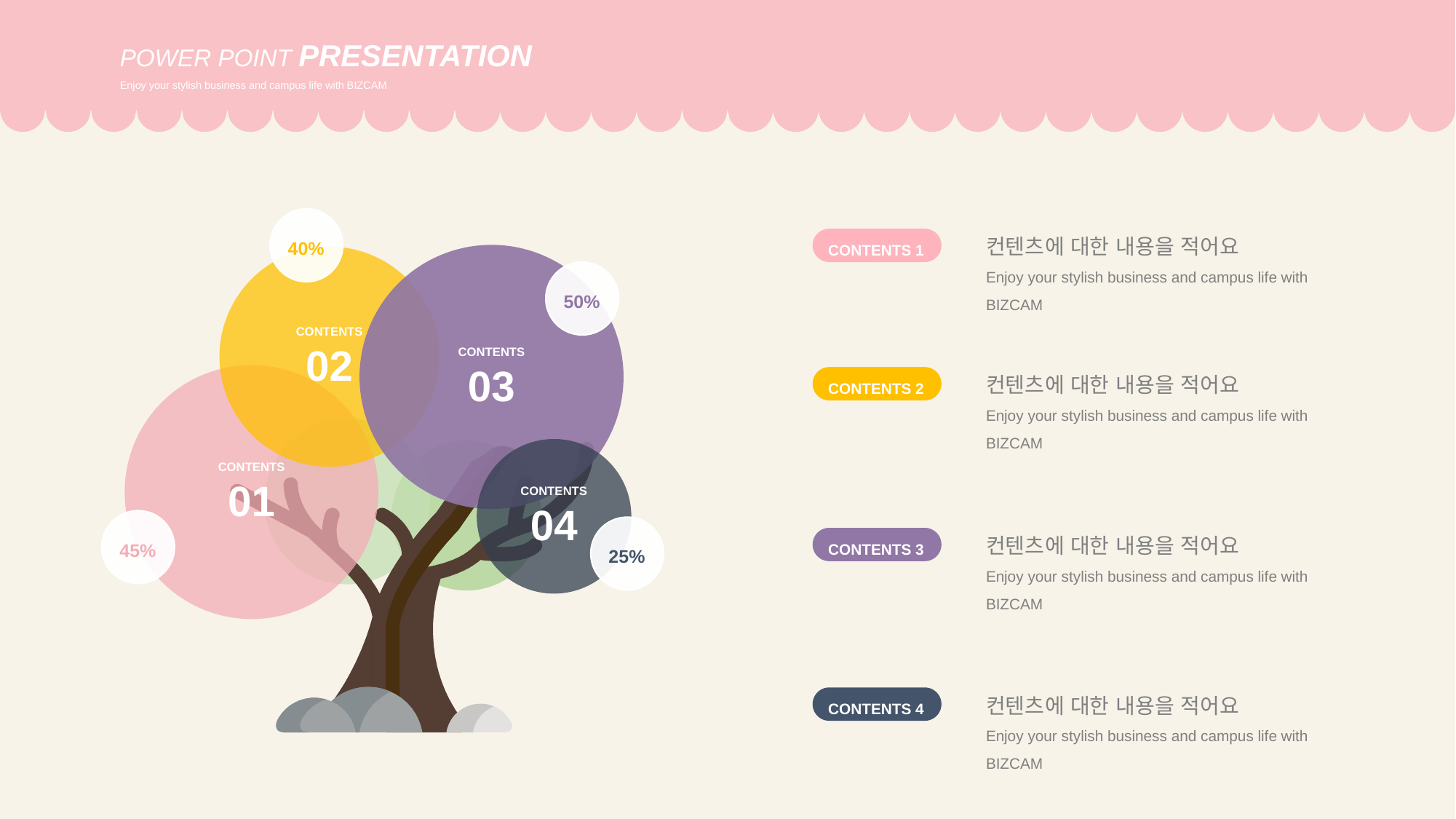

POWER POINT PRESENTATION
Enjoy your stylish business and campus life with BIZCAM

40%
컨텐츠에 대한 내용을 적어요
Enjoy your stylish business and campus life with BIZCAM
CONTENTS 1
CONTENTS
03
CONTENTS
02

50%
컨텐츠에 대한 내용을 적어요
Enjoy your stylish business and campus life with BIZCAM
CONTENTS
01
CONTENTS 2

CONTENTS
04

45%
컨텐츠에 대한 내용을 적어요
Enjoy your stylish business and campus life with BIZCAM

25%
CONTENTS 3
컨텐츠에 대한 내용을 적어요
Enjoy your stylish business and campus life with BIZCAM
CONTENTS 4